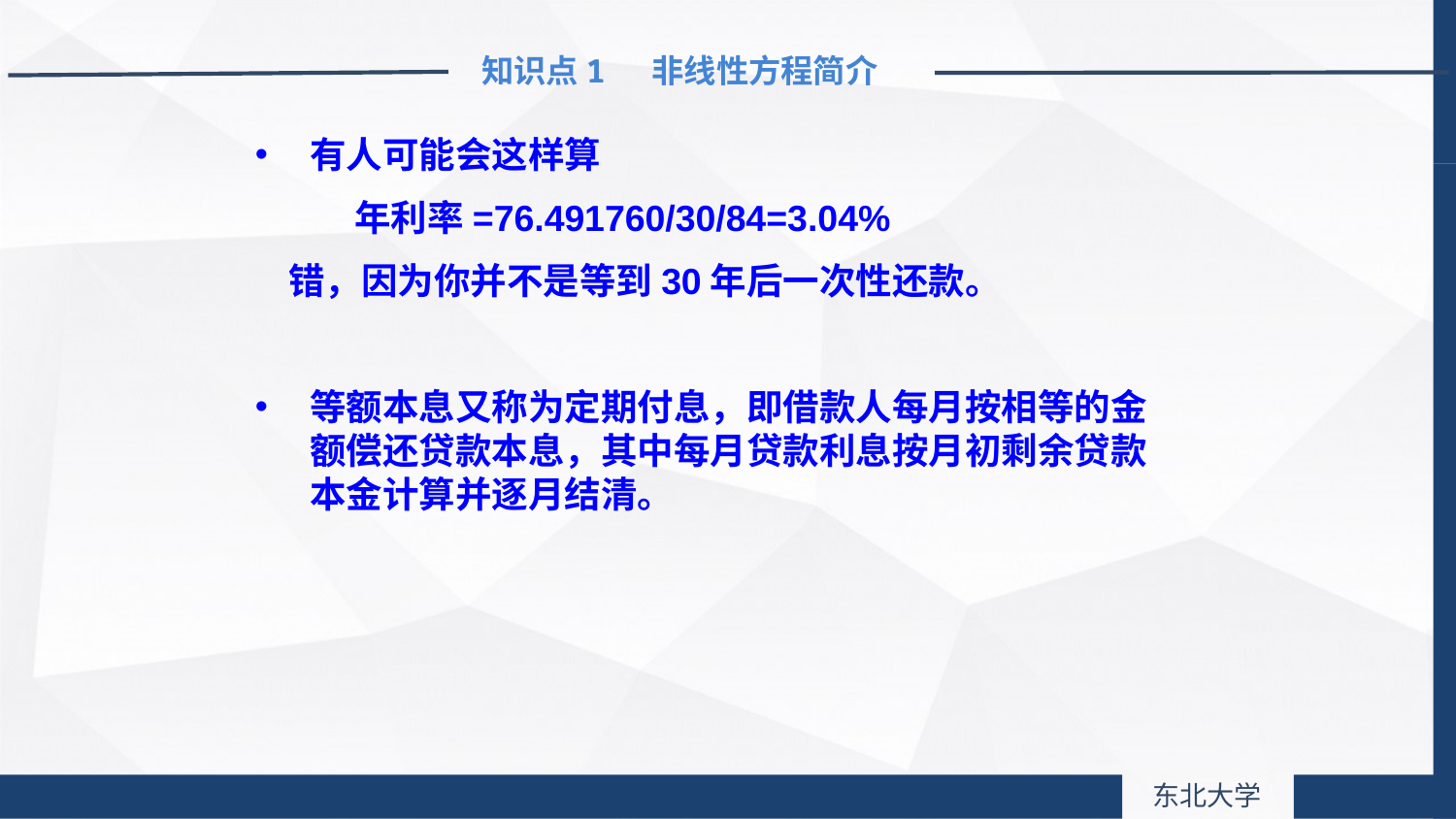

知识点1  非线性方程简介

有人可能会这样算
           年利率=76.491760/30/84=3.04%
   错，因为你并不是等到30年后一次性还款。

等额本息又称为定期付息，即借款人每月按相等的金额偿还贷款本息，其中每月贷款利息按月初剩余贷款本金计算并逐月结清。